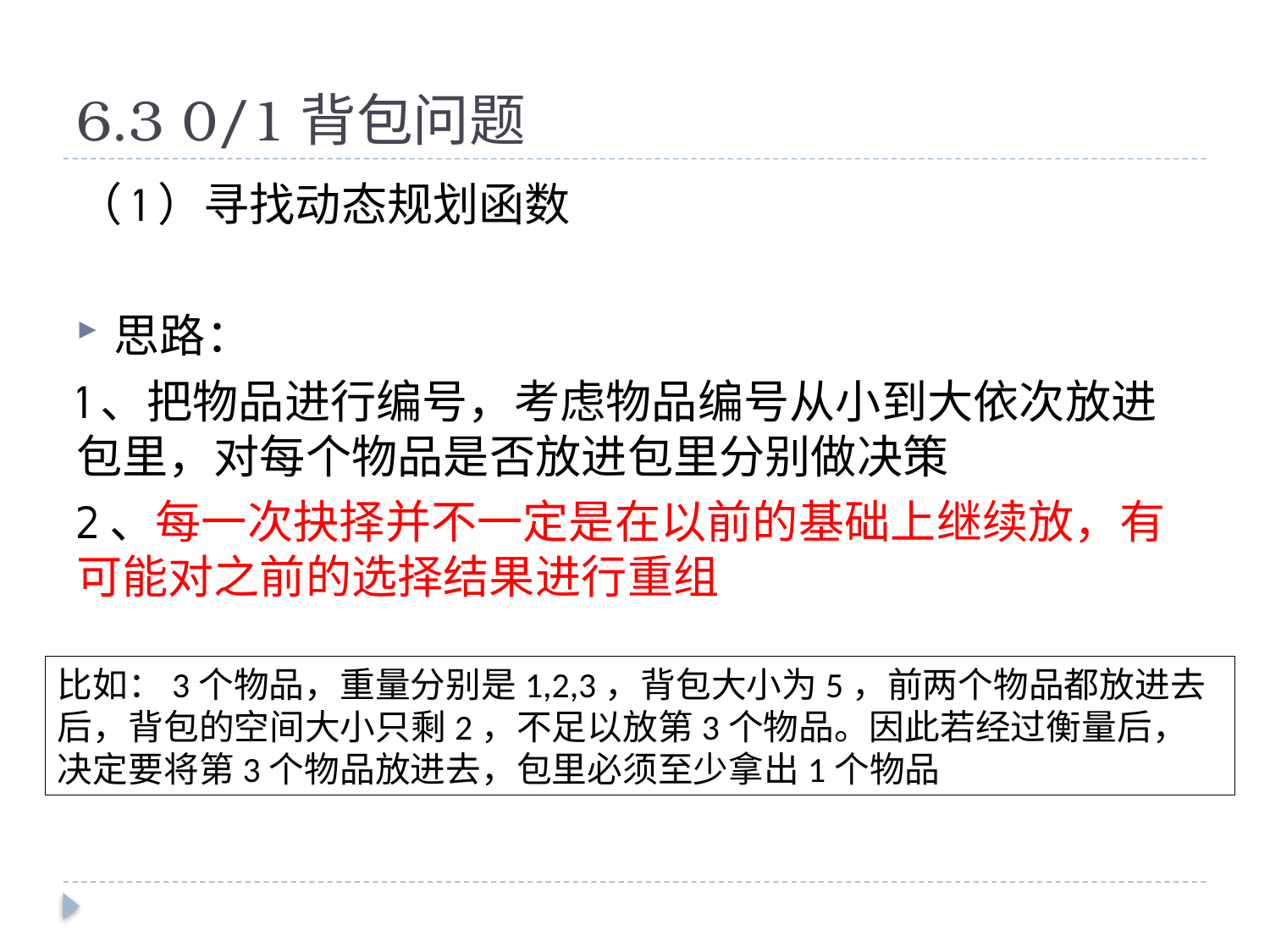

# 6.3 0/1背包问题
（1）寻找动态规划函数

思路：
1、把物品进行编号，考虑物品编号从小到大依次放进包里，对每个物品是否放进包里分别做决策
2、每一次抉择并不一定是在以前的基础上继续放，有可能对之前的选择结果进行重组

比如：3个物品，重量分别是1,2,3，背包大小为5，前两个物品都放进去后，背包的空间大小只剩2，不足以放第3个物品。因此若经过衡量后，决定要将第3个物品放进去，包里必须至少拿出1个物品